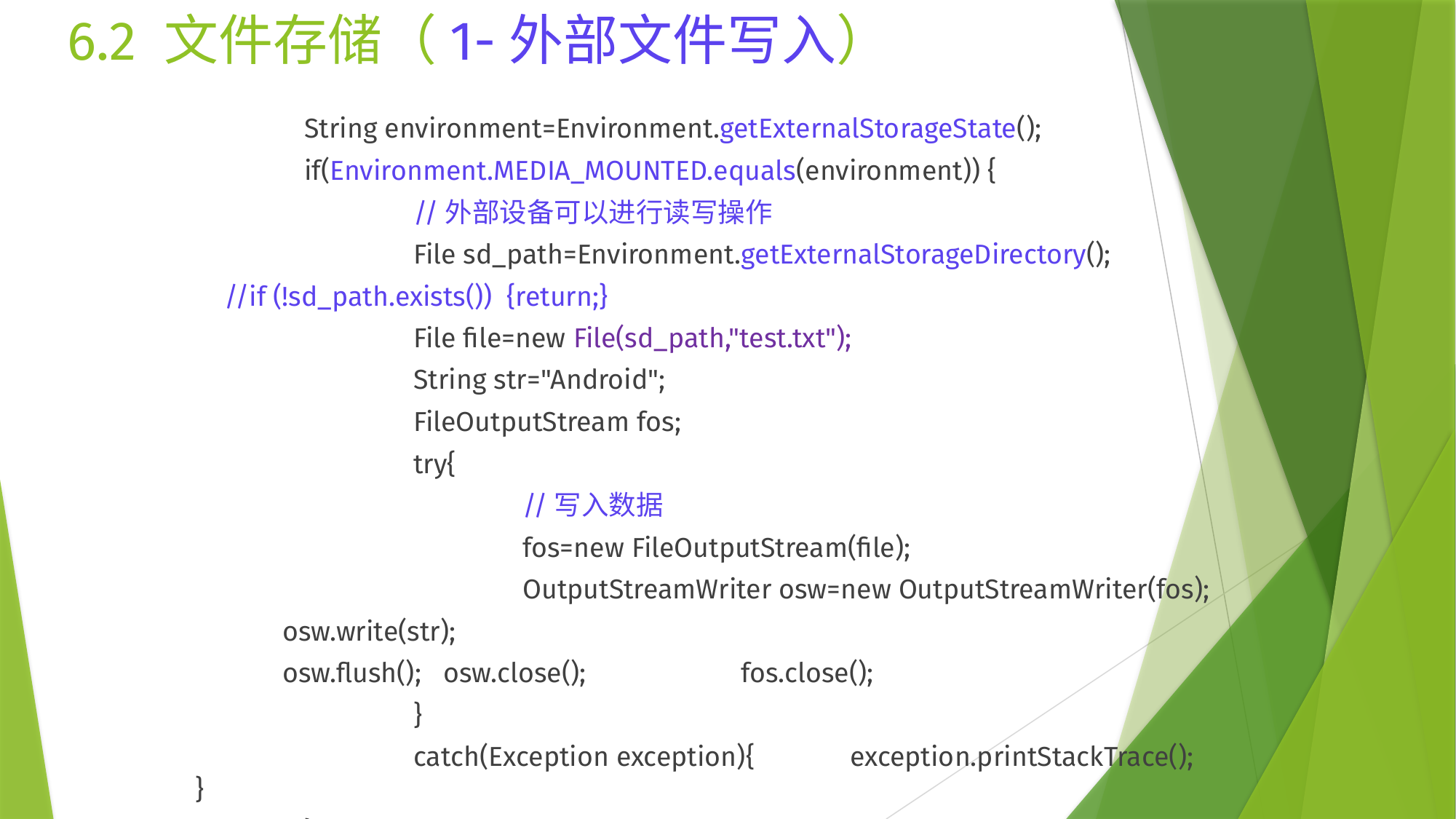

6.2 文件存储（1-外部文件写入）
		String environment=Environment.getExternalStorageState();
		if(Environment.MEDIA_MOUNTED.equals(environment)) {
			//外部设备可以进行读写操作
			File sd_path=Environment.getExternalStorageDirectory();
                   //if (!sd_path.exists())  {return;}
			File file=new File(sd_path,"test.txt");
			String str="Android";
			FileOutputStream fos;
			try{
				//写入数据
				fos=new FileOutputStream(file);
				OutputStreamWriter osw=new OutputStreamWriter(fos);
                           osw.write(str);
                           osw.flush();   osw.close();		fos.close();
			}
			catch(Exception exception){ 	exception.printStackTrace(); 		}
		}